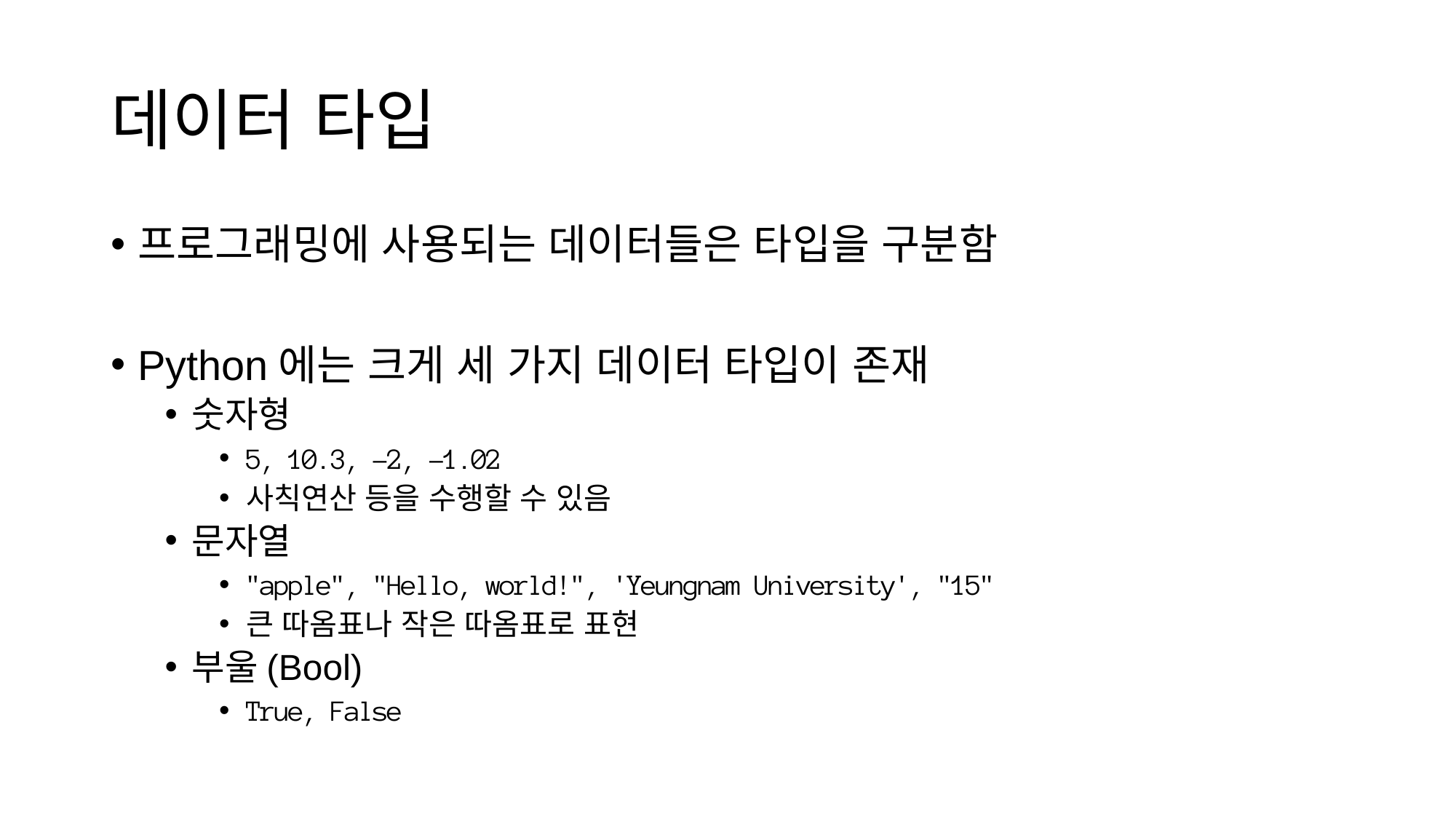

# 데이터 타입
프로그래밍에 사용되는 데이터들은 타입을 구분함

Python에는 크게 세 가지 데이터 타입이 존재
숫자형
5, 10.3, -2, -1.02
사칙연산 등을 수행할 수 있음
문자열
"apple", "Hello, world!", 'Yeungnam University', "15"
큰 따옴표나 작은 따옴표로 표현
부울(Bool)
True, False